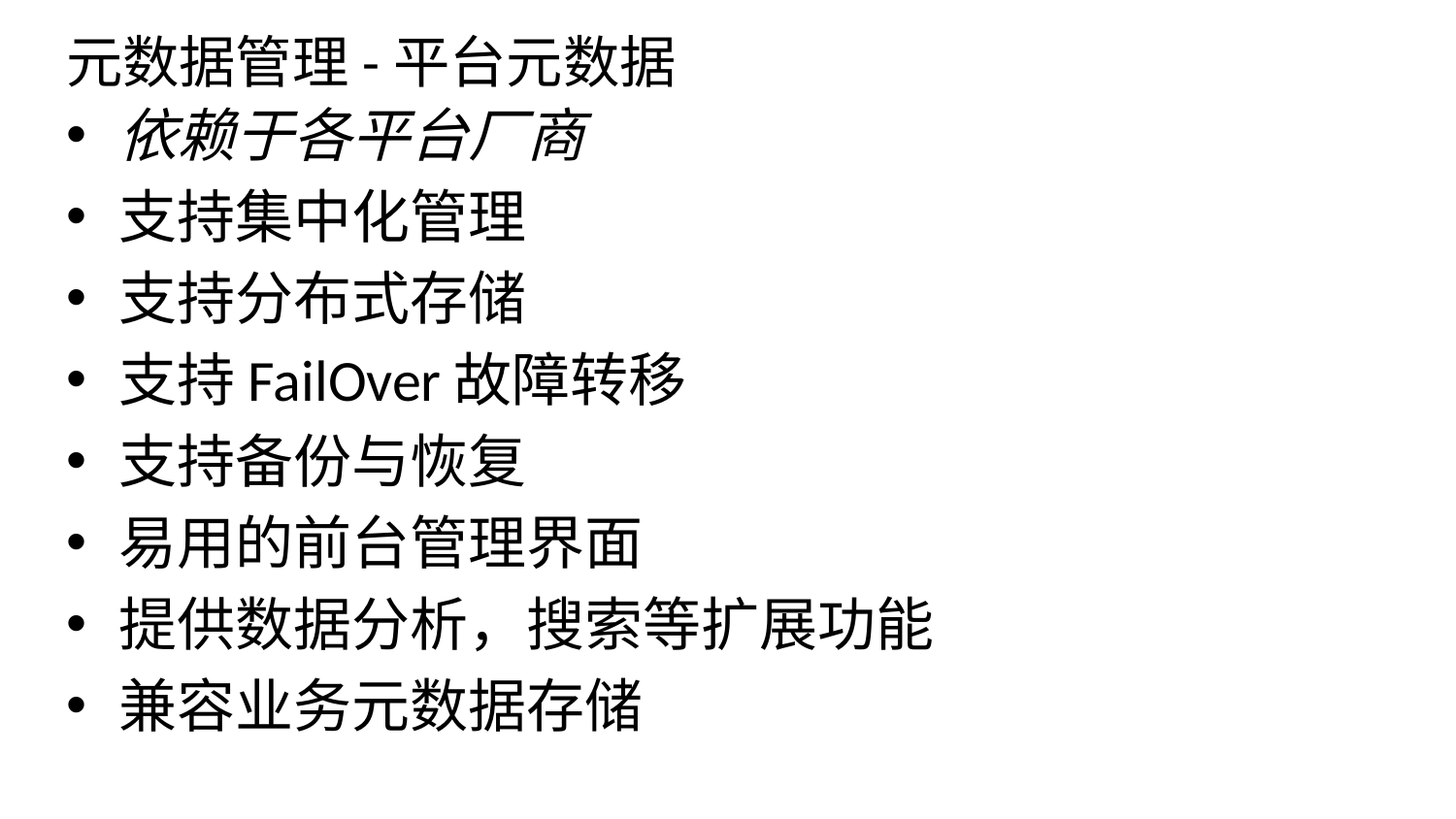

# 元数据管理-平台元数据
依赖于各平台厂商
支持集中化管理
支持分布式存储
支持FailOver故障转移
支持备份与恢复
易用的前台管理界面
提供数据分析，搜索等扩展功能
兼容业务元数据存储